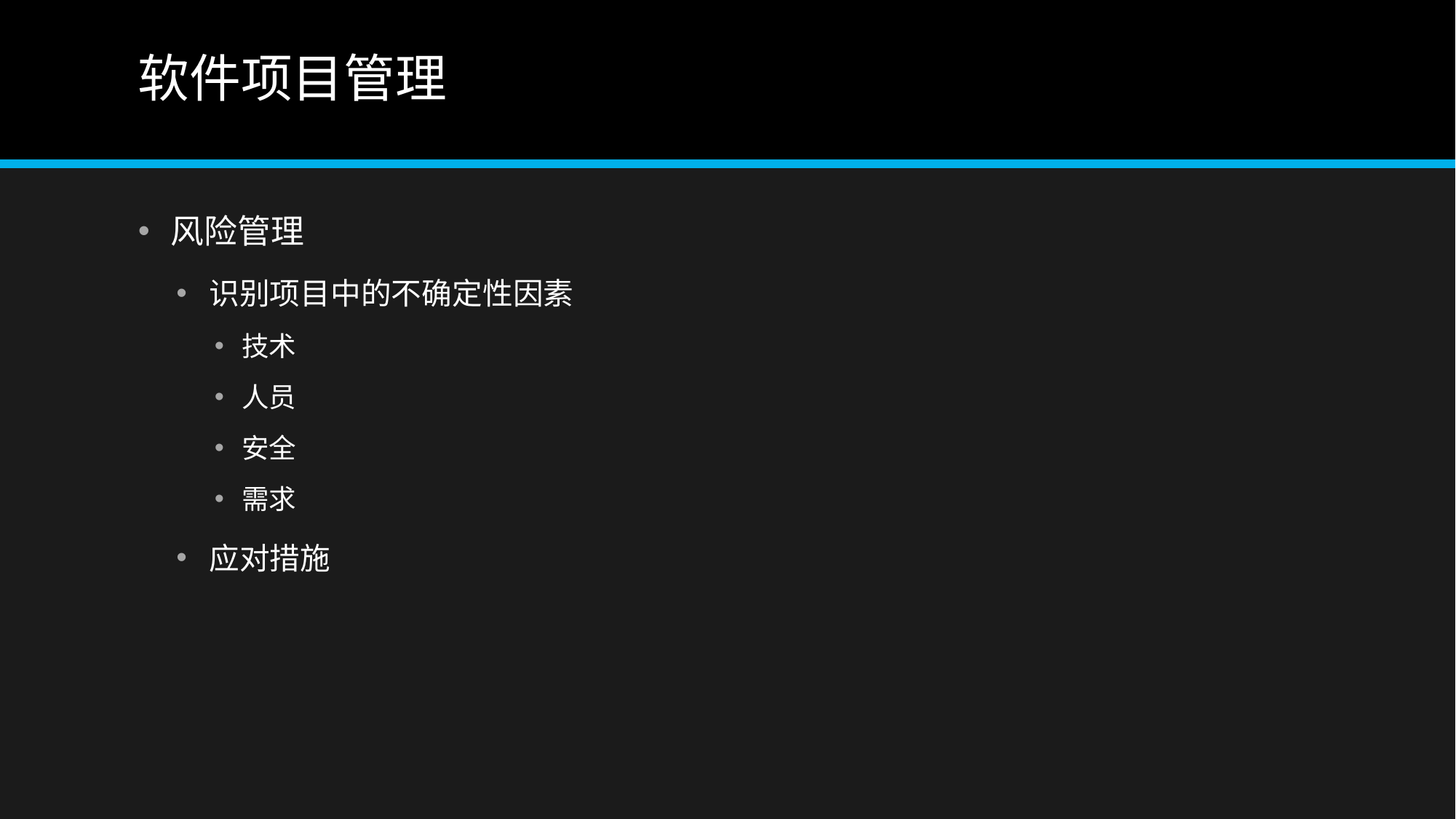

# 软件项目管理
风险管理
识别项目中的不确定性因素
技术
人员
安全
需求
应对措施